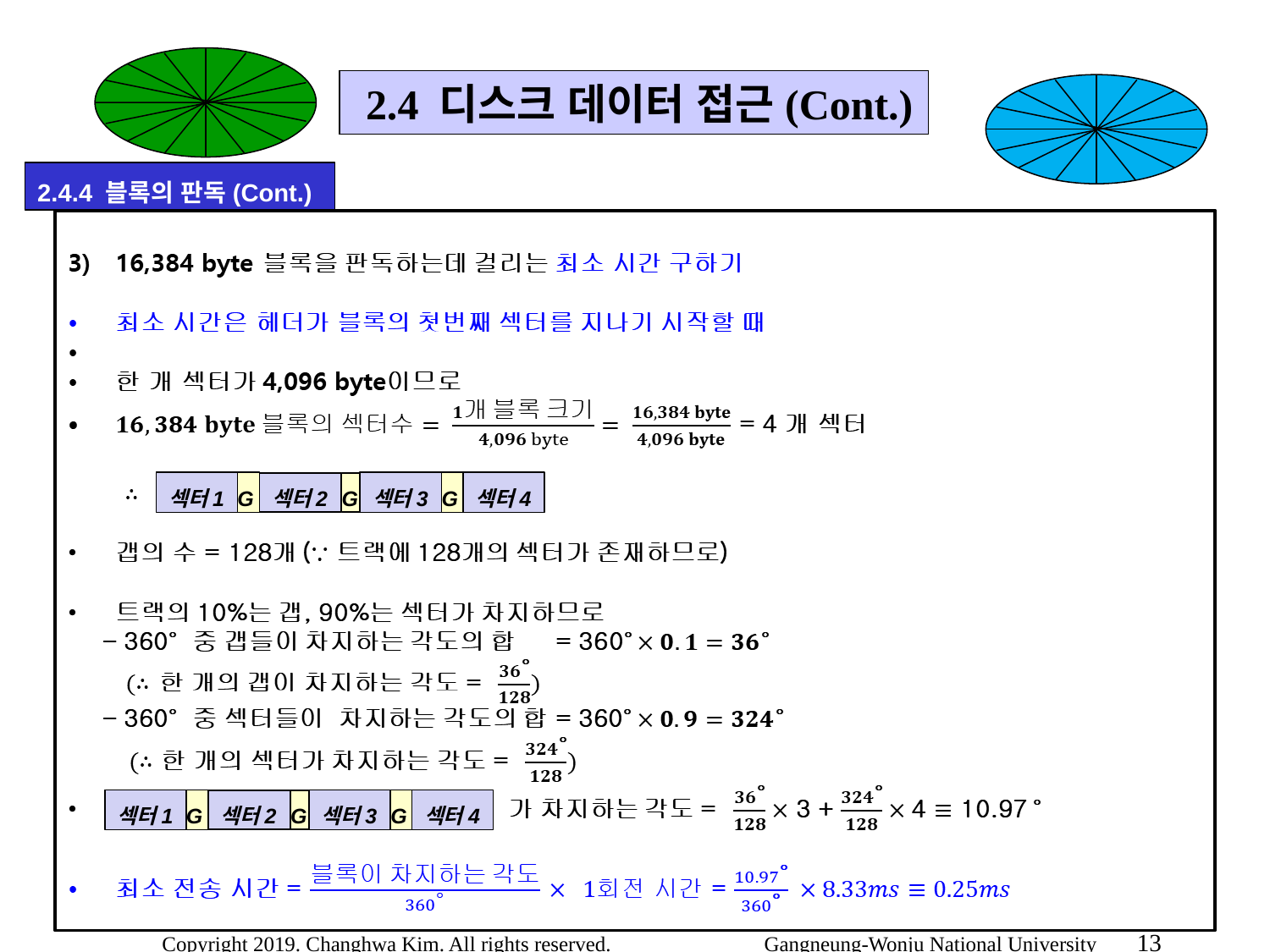

2.4 디스크 데이터 접근(Cont.)

2.4.4 블록의 판독(Cont.)

섹터1
G
섹터3
G
섹터4
섹터2
G
섹터1
G
섹터3
G
섹터4
섹터2
G
13
Copyright 2019. Changhwa Kim. All rights reserved.                             Gangneung-Wonju National University